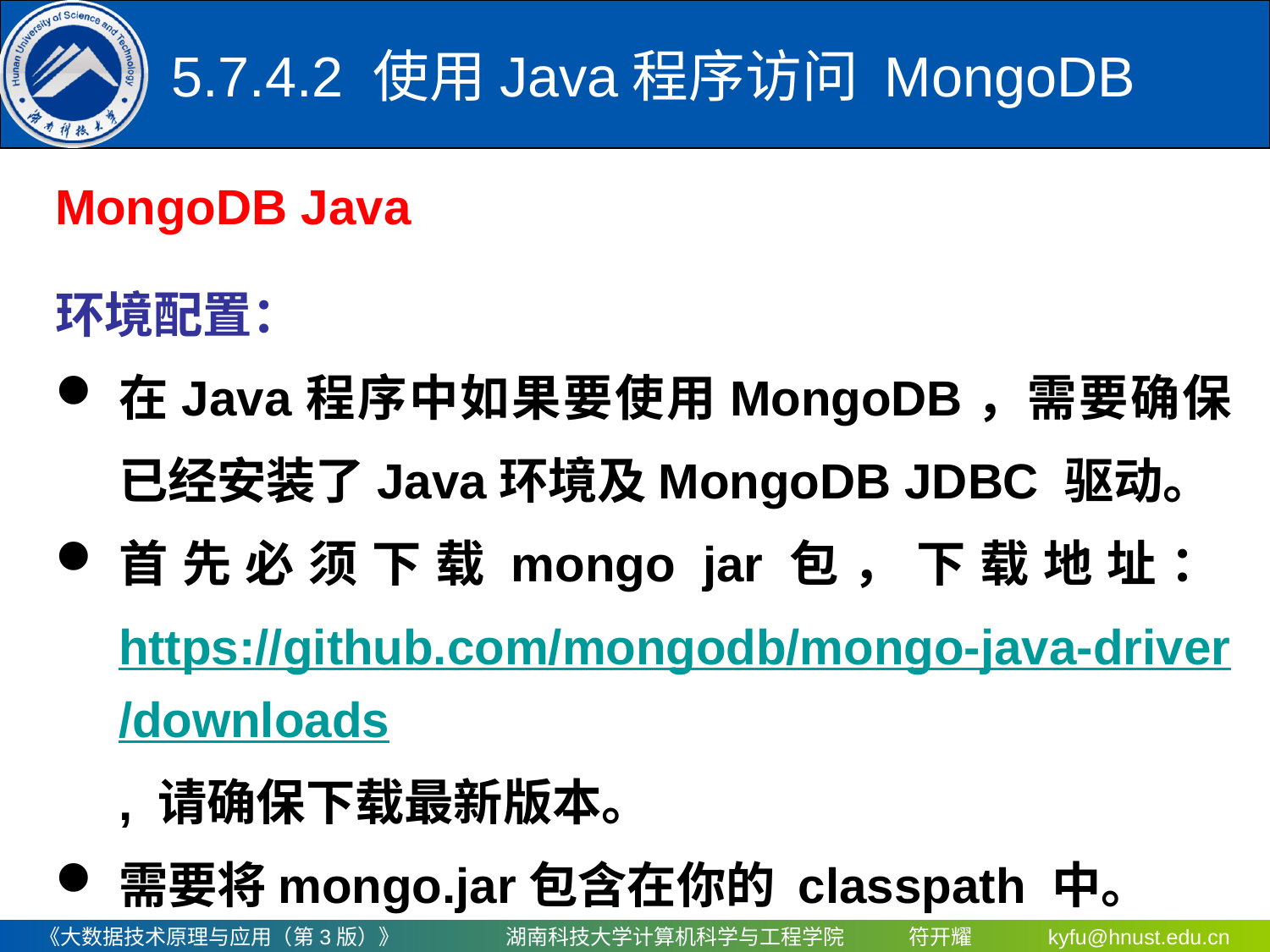

5.7.4.2 使用Java程序访问 MongoDB
MongoDB Java
环境配置：
在Java程序中如果要使用MongoDB，需要确保已经安装了Java环境及MongoDB JDBC 驱动。
首先必须下载mongo jar包，下载地址：https://github.com/mongodb/mongo-java-driver/downloads, 请确保下载最新版本。
需要将mongo.jar包含在你的 classpath 中。